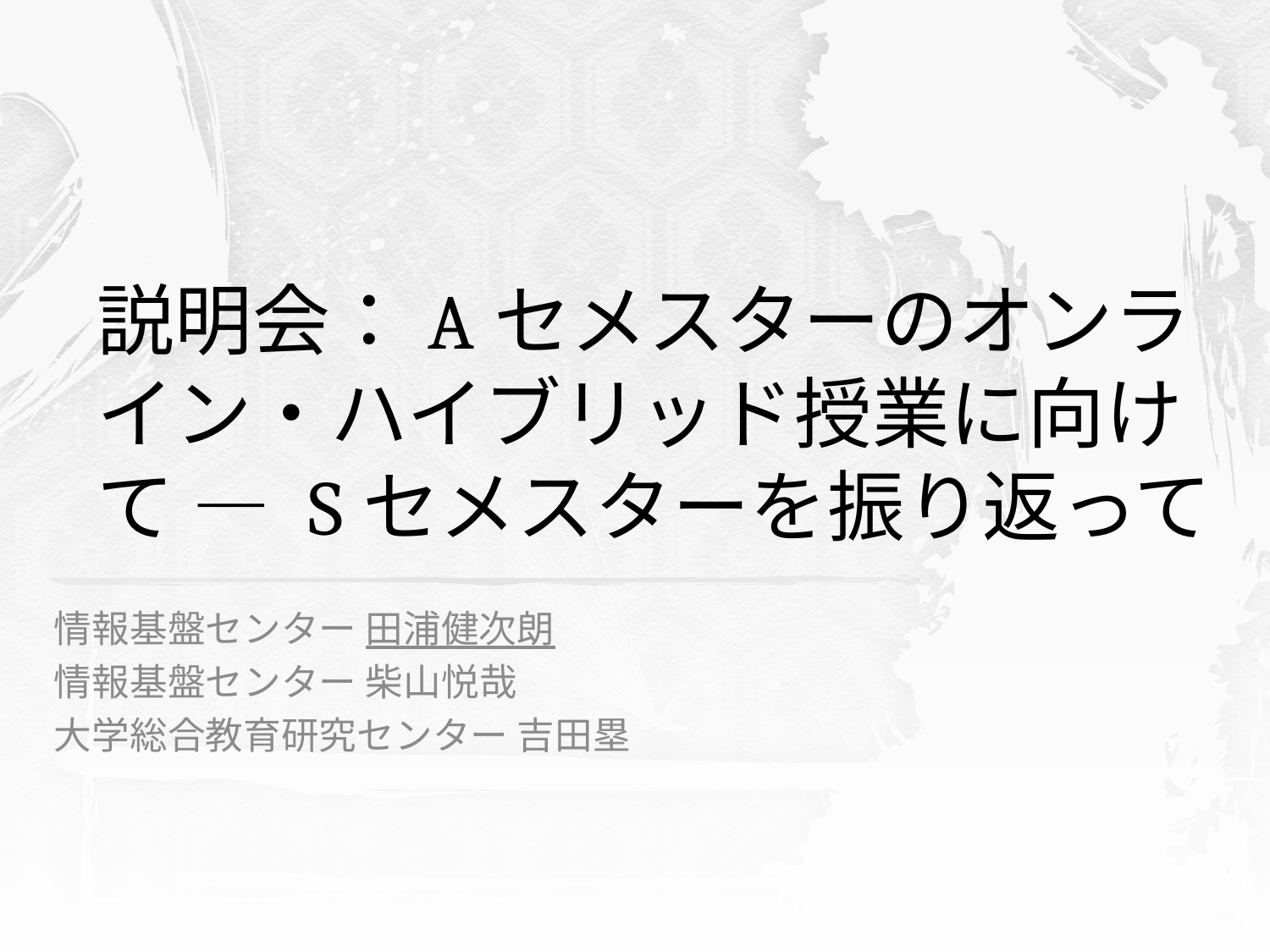

# 説明会：Aセメスターのオンライン・ハイブリッド授業に向けて ― Sセメスターを振り返って
情報基盤センター 田浦健次朗
情報基盤センター 柴山悦哉
大学総合教育研究センター 吉田塁